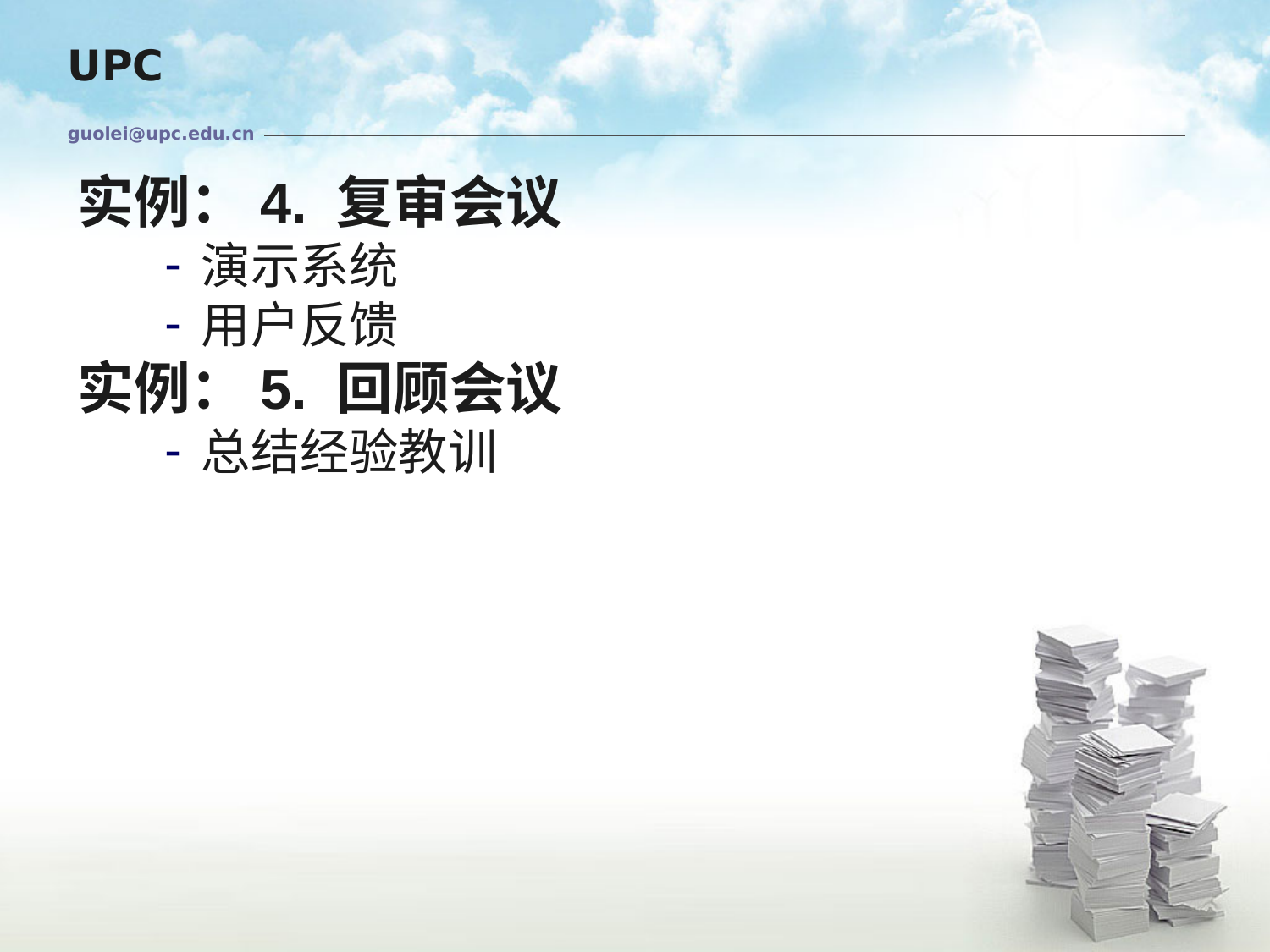

guolei@upc.edu.cn
实例：4. 复审会议
演示系统
用户反馈
实例：5. 回顾会议
总结经验教训